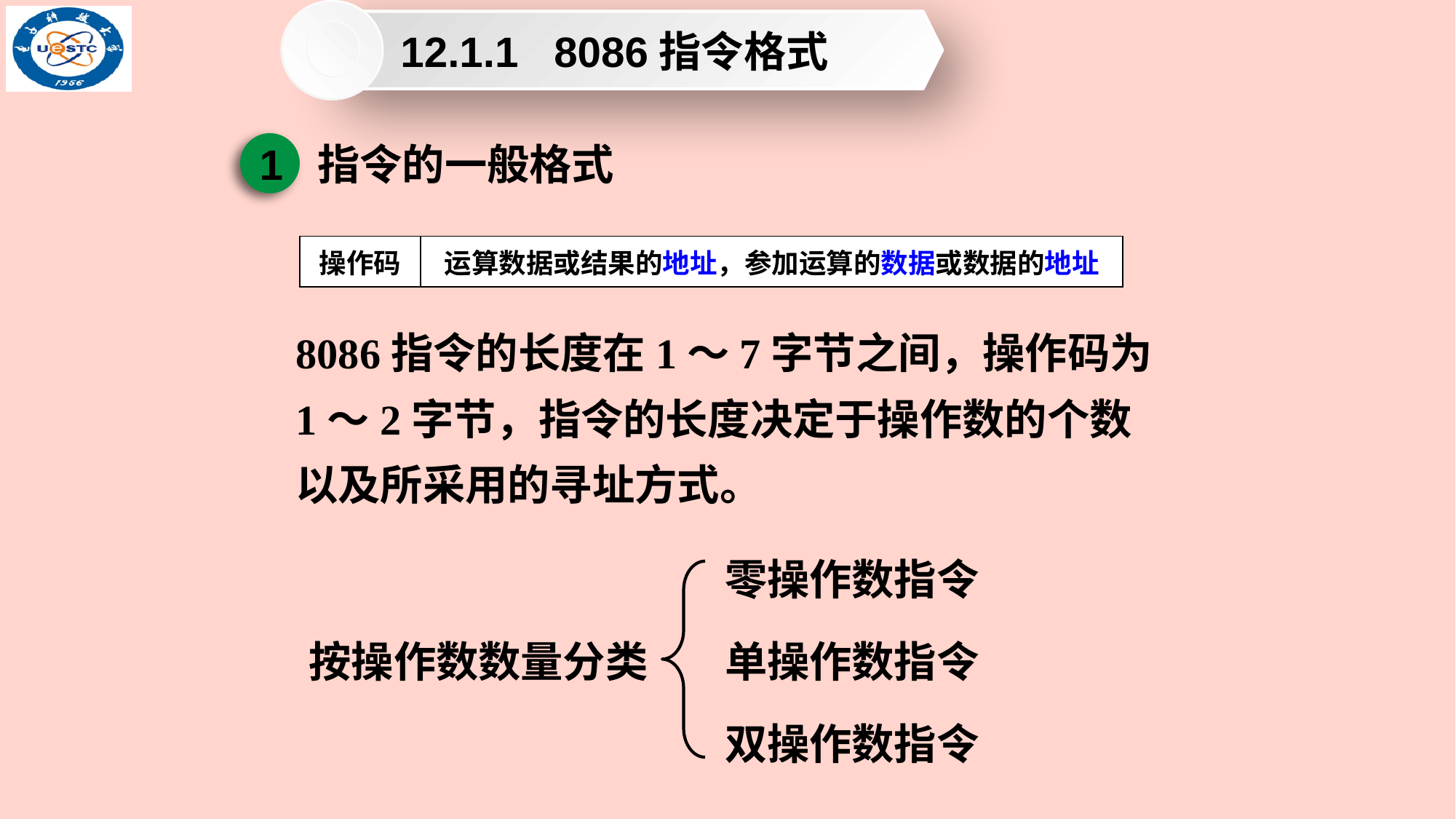

12.1.1   8086指令格式

指令的一般格式
1
| 操作码 | 运算数据或结果的地址，参加运算的数据或数据的地址 |
| --- | --- |
8086指令的长度在1～7字节之间，操作码为1～2字节，指令的长度决定于操作数的个数以及所采用的寻址方式。
零操作数指令

单操作数指令
双操作数指令
按操作数数量分类